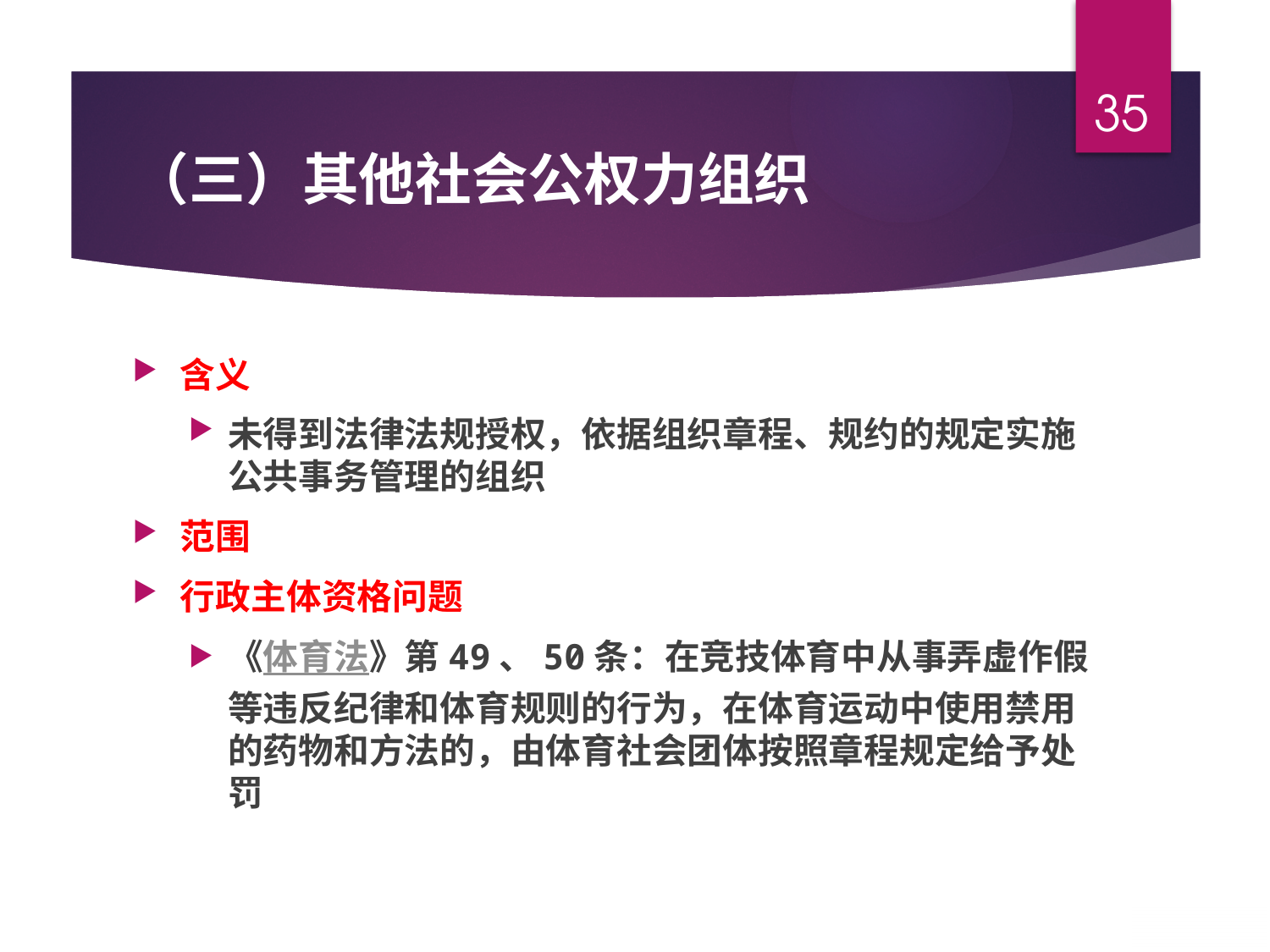

35
# （三）其他社会公权力组织
含义
未得到法律法规授权，依据组织章程、规约的规定实施公共事务管理的组织
范围
行政主体资格问题
《体育法》第49、50条：在竞技体育中从事弄虚作假等违反纪律和体育规则的行为，在体育运动中使用禁用的药物和方法的，由体育社会团体按照章程规定给予处罚